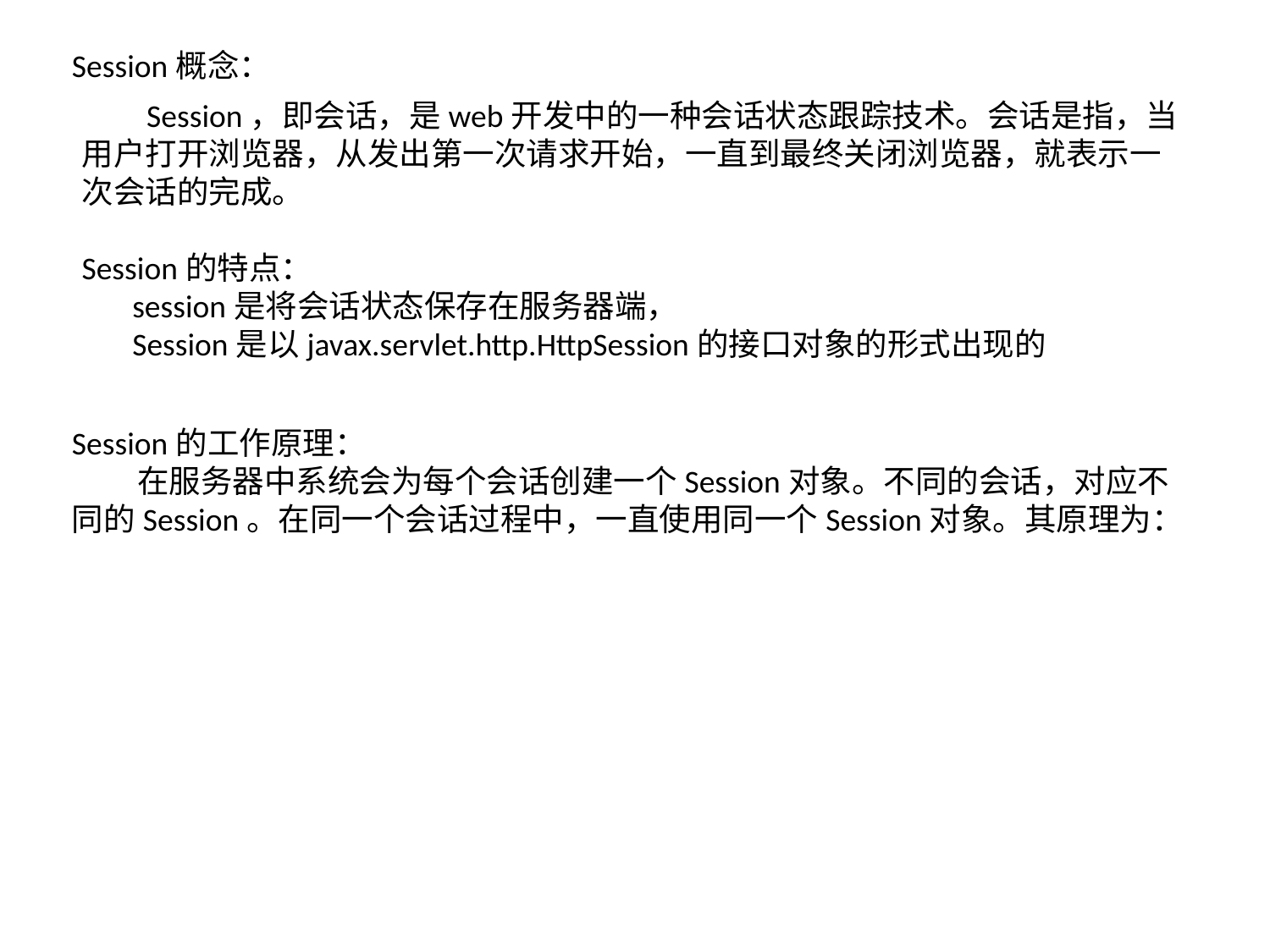

Session概念：
         Session，即会话，是web开发中的一种会话状态跟踪技术。会话是指，当用户打开浏览器，从发出第一次请求开始，一直到最终关闭浏览器，就表示一次会话的完成。

Session的特点：
       session是将会话状态保存在服务器端，
       Session是以javax.servlet.http.HttpSession的接口对象的形式出现的

Session的工作原理：
        在服务器中系统会为每个会话创建一个Session对象。不同的会话，对应不同的Session。在同一个会话过程中，一直使用同一个Session对象。其原理为：